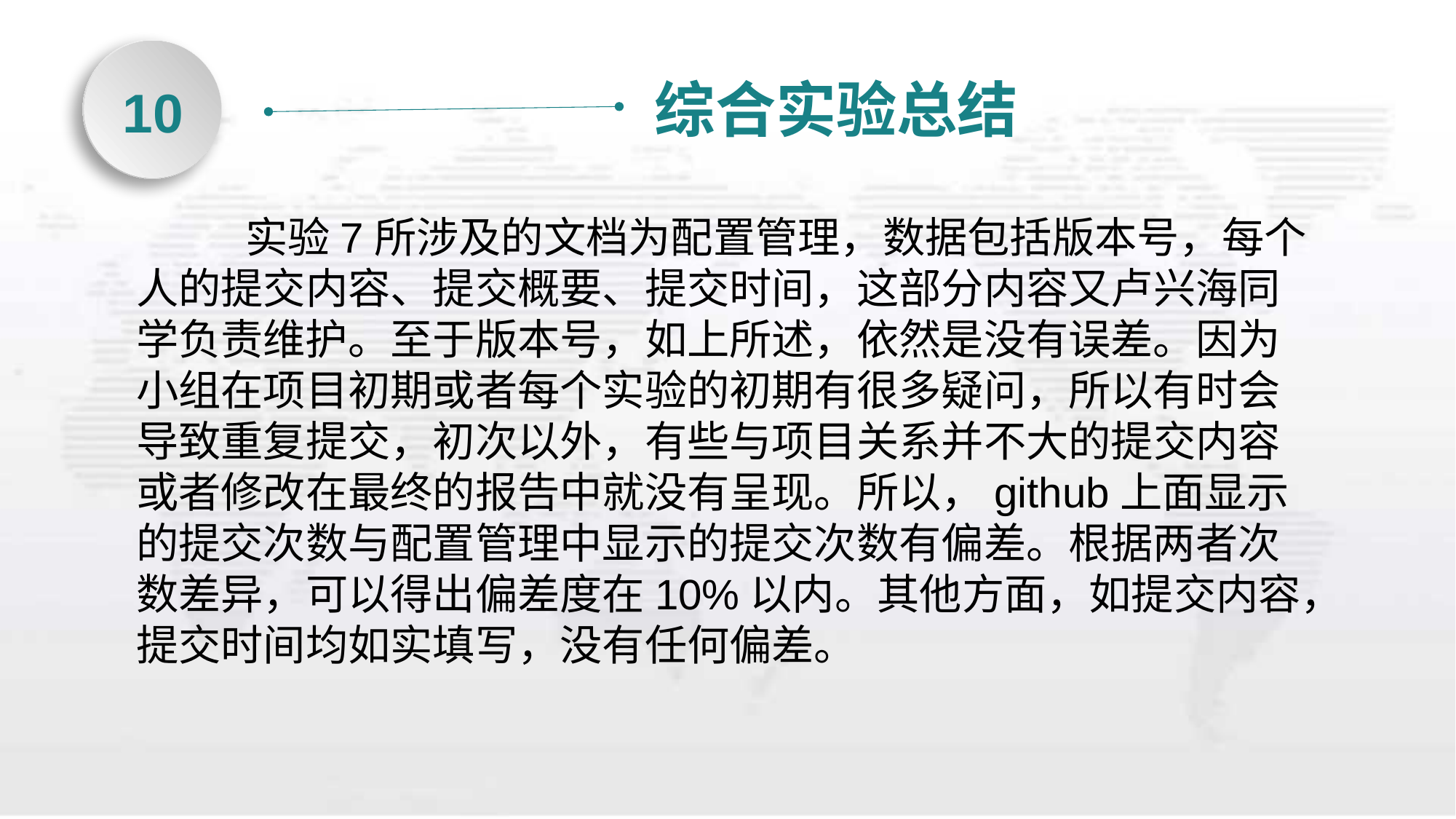

综合实验总结
10
	实验7所涉及的文档为配置管理，数据包括版本号，每个人的提交内容、提交概要、提交时间，这部分内容又卢兴海同学负责维护。至于版本号，如上所述，依然是没有误差。因为小组在项目初期或者每个实验的初期有很多疑问，所以有时会导致重复提交，初次以外，有些与项目关系并不大的提交内容或者修改在最终的报告中就没有呈现。所以，github上面显示的提交次数与配置管理中显示的提交次数有偏差。根据两者次数差异，可以得出偏差度在10%以内。其他方面，如提交内容，提交时间均如实填写，没有任何偏差。